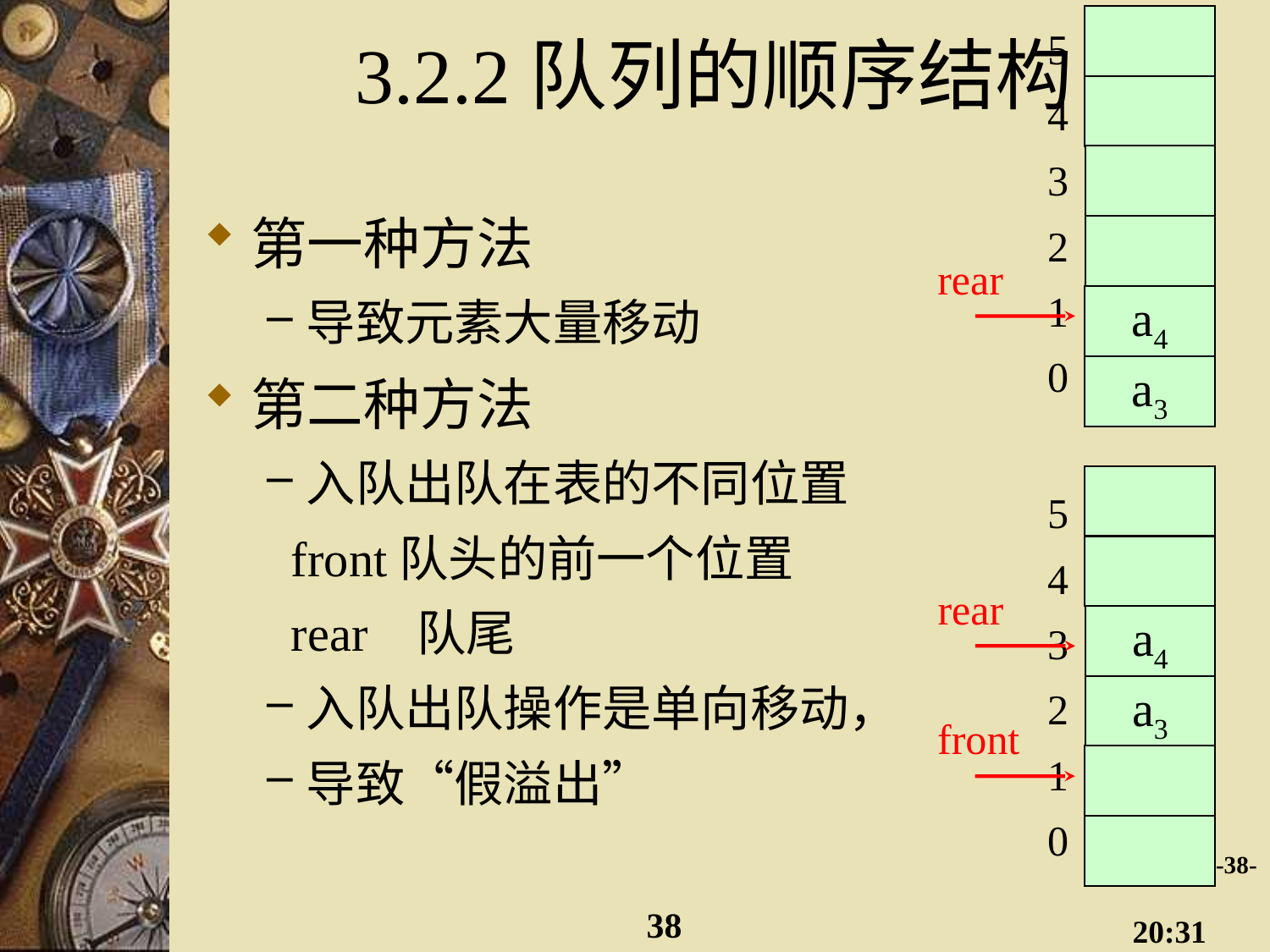

# 3.2.2队列的顺序结构

5
4
3
2
1
0

rear

a4
a3
第一种方法
导致元素大量移动
第二种方法
入队出队在表的不同位置
  front队头的前一个位置
  rear   队尾
入队出队操作是单向移动，
导致“假溢出”

5
4
3
2
1
0

rear

a4
a3
front

-38-